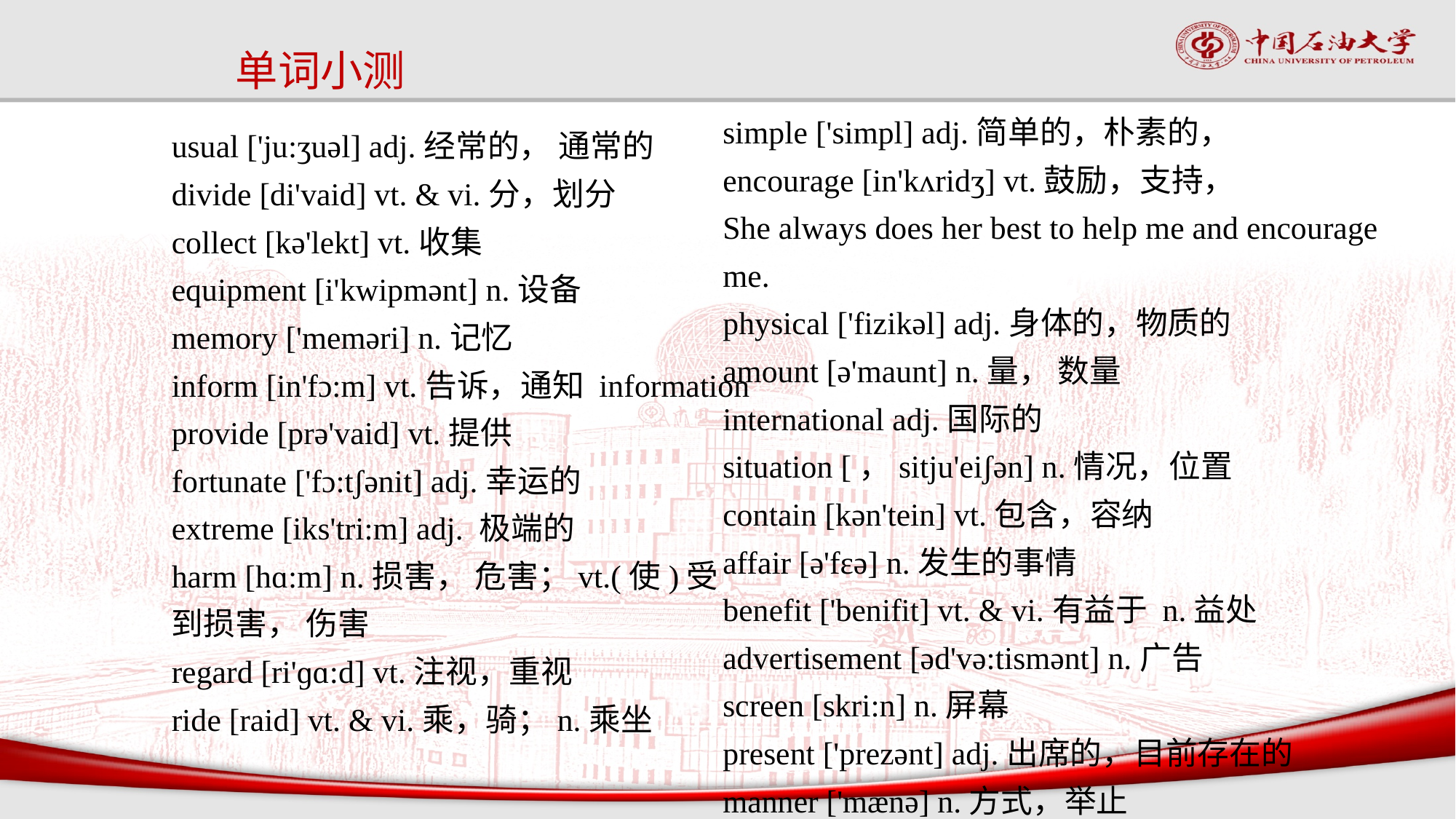

# 单词小测
simple ['simpl] adj.简单的，朴素的，
encourage [in'kʌridʒ] vt.鼓励，支持，
She always does her best to help me and encourage me.
physical ['fizikəl] adj.身体的，物质的
amount [ə'maunt] n.量， 数量
international adj.国际的
situation [，sitju'eiʃən] n.情况，位置
contain [kən'tein] vt.包含，容纳
affair [ə'fɛə] n.发生的事情
benefit ['benifit] vt. & vi.有益于 n.益处
advertisement [əd'və:tismənt] n.广告
screen [skri:n] n.屏幕
present ['prezənt] adj.出席的，目前存在的
manner ['mænə] n.方式，举止
usual ['ju:ʒuəl] adj.经常的， 通常的
divide [di'vaid] vt. & vi.分，划分
collect [kə'lekt] vt.收集
equipment [i'kwipmənt] n.设备
memory ['meməri] n.记忆
inform [in'fɔ:m] vt.告诉，通知 information
provide [prə'vaid] vt.提供
fortunate ['fɔ:tʃənit] adj.幸运的
extreme [iks'tri:m] adj. 极端的
harm [hɑ:m] n.损害， 危害；vt.(使)受
到损害， 伤害
regard [ri'ɡɑ:d] vt.注视，重视
ride [raid] vt. & vi.乘，骑；n.乘坐